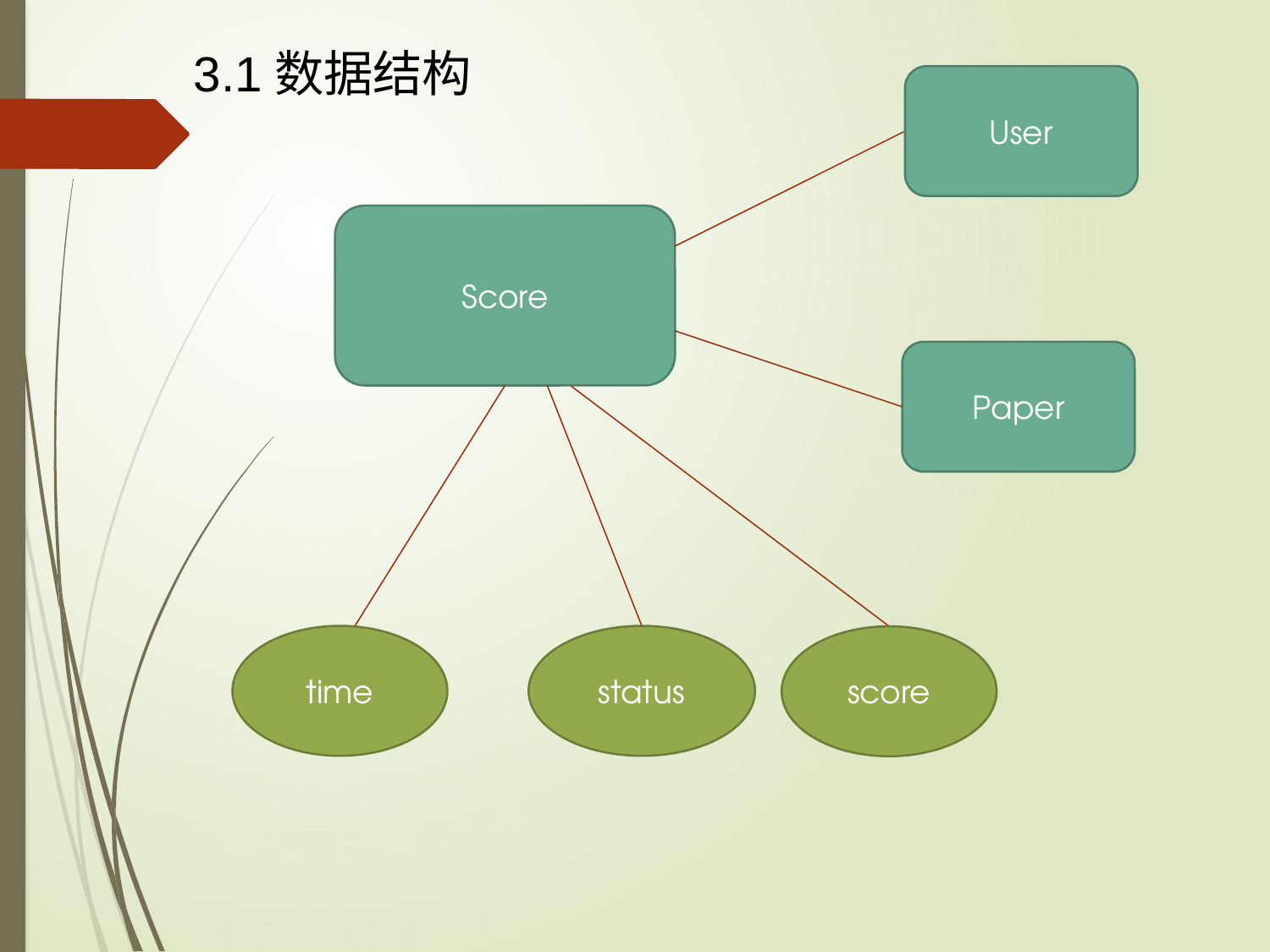

3.1数据结构
User
Score
Paper
time
status
score